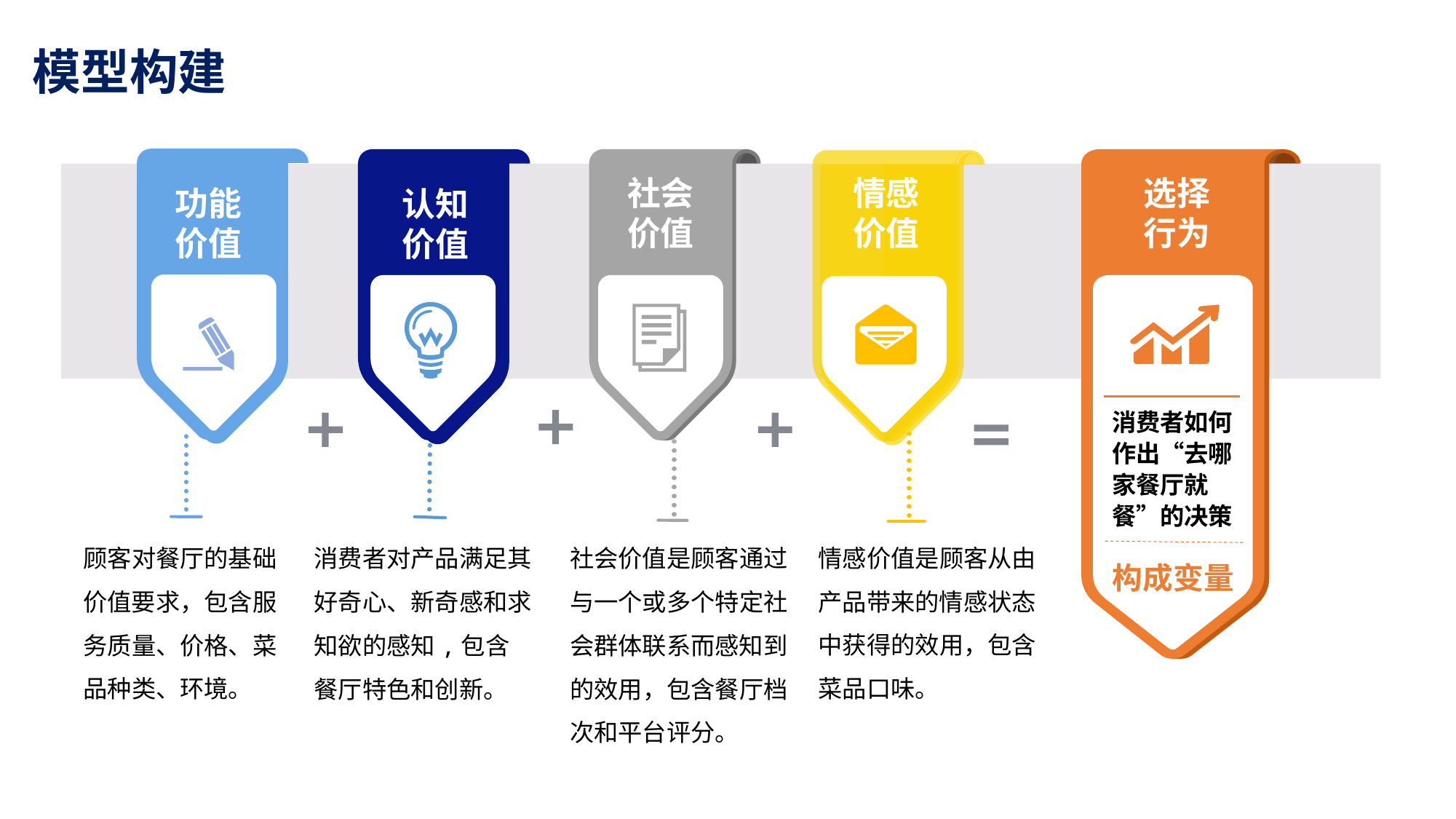

# 模型构建

社会
价值
情感
价值
选择
行为
功能
价值
认知
价值

消费者如何作出“去哪家餐厅就餐”的决策

顾客对餐厅的基础价值要求，包含服务质量、价格、菜品种类、环境。
消费者对产品满足其好奇心、新奇感和求知欲的感知,包含餐厅特色和创新。
社会价值是顾客通过与一个或多个特定社会群体联系而感知到的效用，包含餐厅档次和平台评分。
情感价值是顾客从由产品带来的情感状态中获得的效用，包含菜品口味。
构成变量